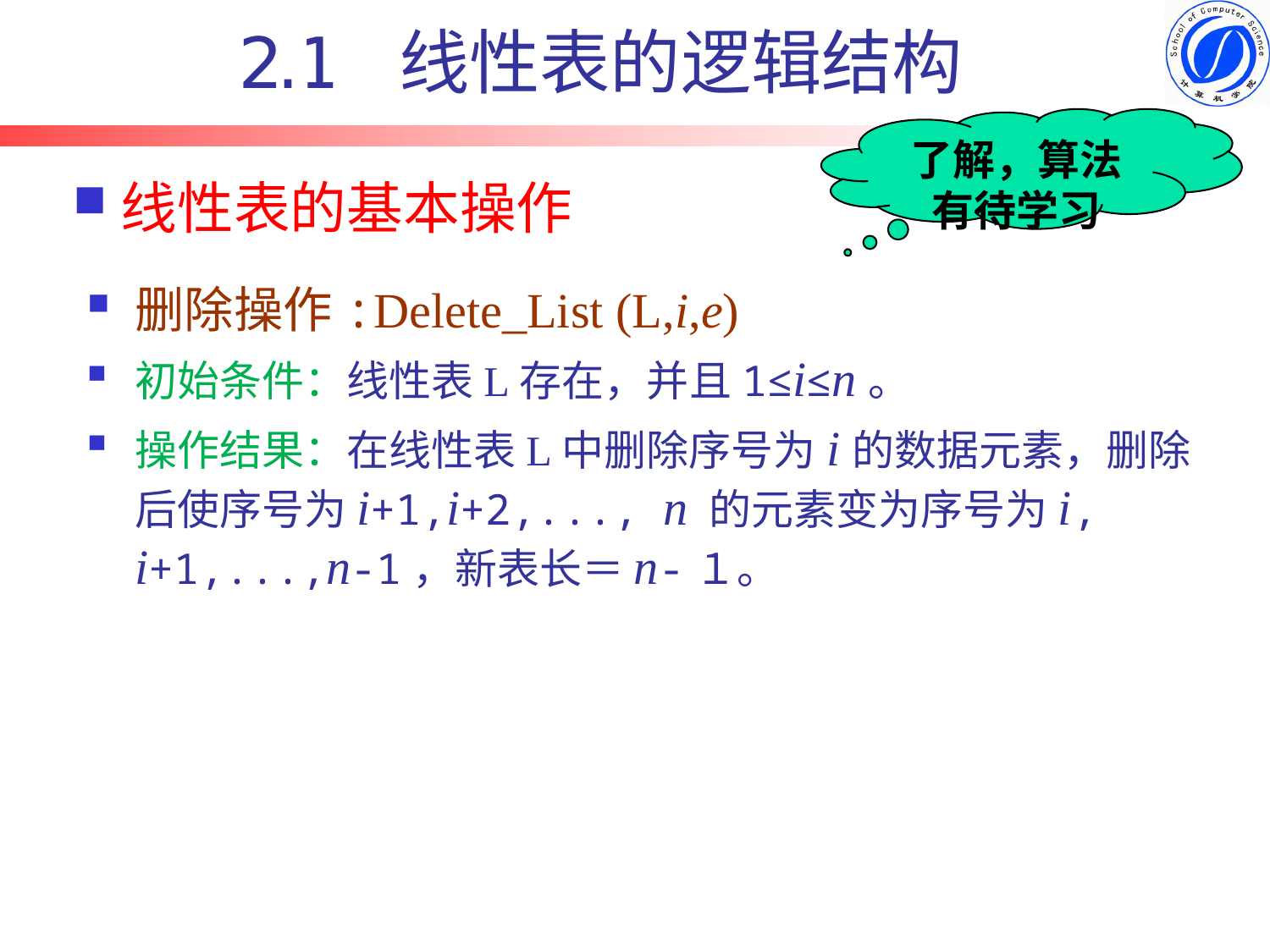

2.1  线性表的逻辑结构
了解，算法有待学习
# 线性表的基本操作
删除操作:Delete_List (L,i,e)
初始条件：线性表L存在，并且1≤i≤n。
操作结果：在线性表L中删除序号为i的数据元素，删除后使序号为i+1,i+2,..., n 的元素变为序号为i, i+1,...,n-1，新表长＝n-１。